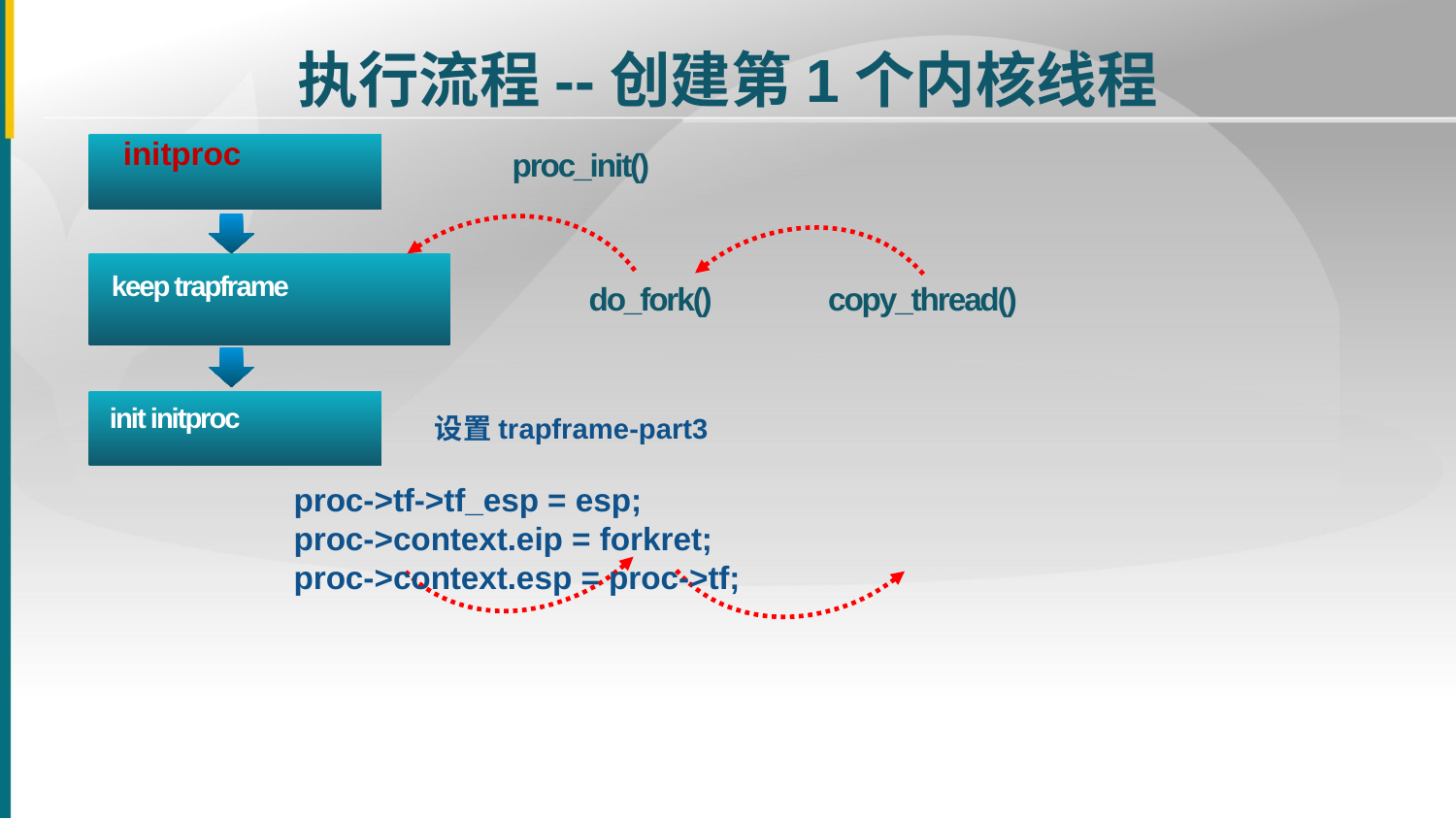

执行流程--创建第1个内核线程
initproc

proc_init()

keep trapframe
do_fork()
copy_thread()

init initproc
设置trapframe-part3
proc->tf->tf_esp = esp;
proc->context.eip = forkret;
proc->context.esp = proc->tf;